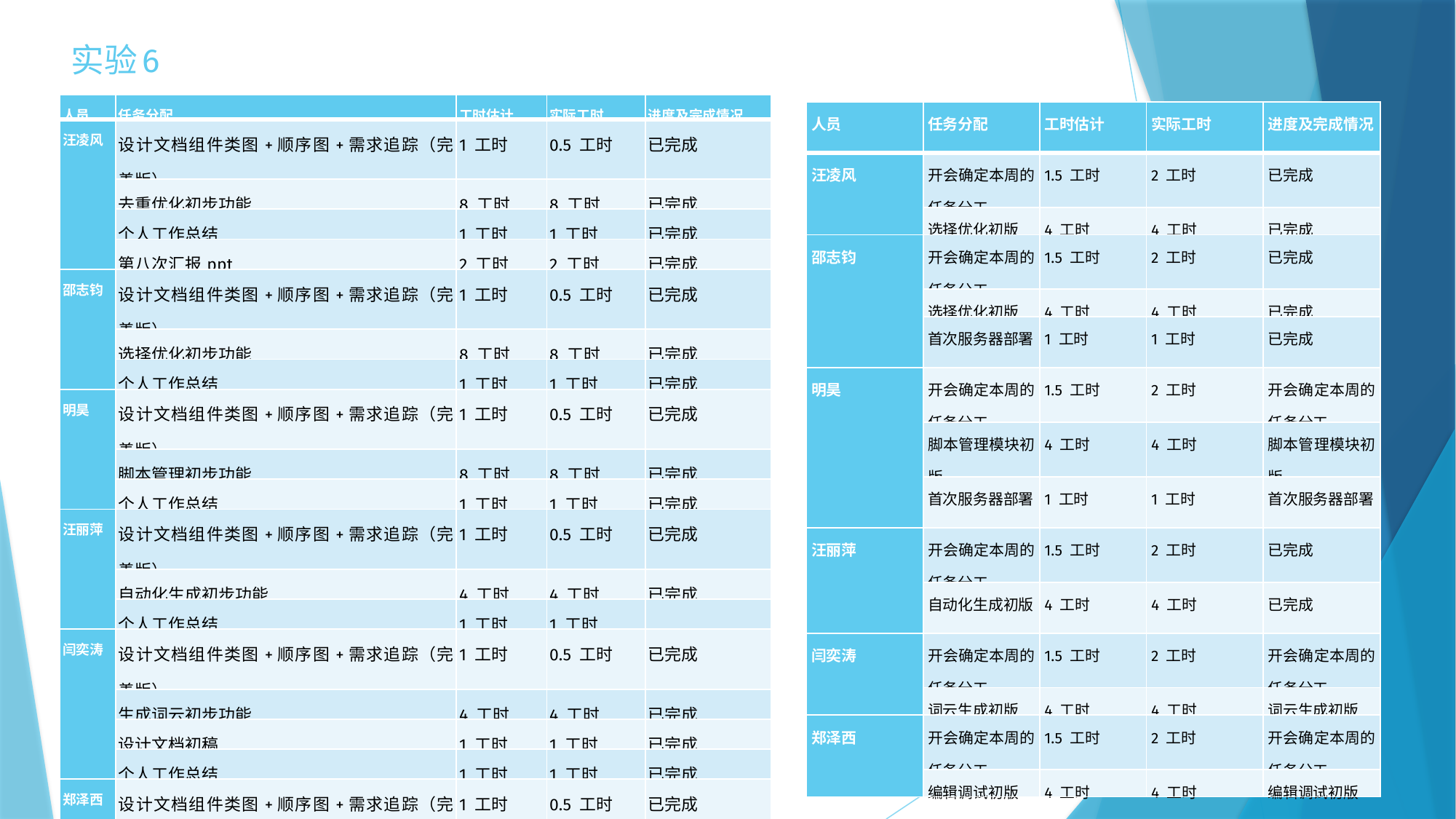

# 实验6
| 人员 | 任务分配 | 工时估计 | 实际工时 | 进度及完成情况 |
| --- | --- | --- | --- | --- |
| 汪凌风 | 设计文档组件类图+顺序图+需求追踪（完善版） | 1 工时 | 0.5 工时 | 已完成 |
|  | 去重优化初步功能 | 8 工时 | 8 工时 | 已完成 |
|  | 个人工作总结 | 1 工时 | 1 工时 | 已完成 |
|  | 第八次汇报ppt | 2 工时 | 2 工时 | 已完成 |
| 邵志钧 | 设计文档组件类图+顺序图+需求追踪（完善版） | 1 工时 | 0.5 工时 | 已完成 |
|  | 选择优化初步功能 | 8 工时 | 8 工时 | 已完成 |
|  | 个人工作总结 | 1 工时 | 1 工时 | 已完成 |
| 明昊 | 设计文档组件类图+顺序图+需求追踪（完善版） | 1 工时 | 0.5 工时 | 已完成 |
|  | 脚本管理初步功能 | 8 工时 | 8 工时 | 已完成 |
|  | 个人工作总结 | 1 工时 | 1 工时 | 已完成 |
| 汪丽萍 | 设计文档组件类图+顺序图+需求追踪（完善版） | 1 工时 | 0.5 工时 | 已完成 |
|  | 自动化生成初步功能 | 4 工时 | 4 工时 | 已完成 |
|  | 个人工作总结 | 1 工时 | 1 工时 |  |
| 闫奕涛 | 设计文档组件类图+顺序图+需求追踪（完善版） | 1 工时 | 0.5 工时 | 已完成 |
|  | 生成词云初步功能 | 4 工时 | 4 工时 | 已完成 |
|  | 设计文档初稿 | 1 工时 | 1 工时 | 已完成 |
|  | 个人工作总结 | 1 工时 | 1 工时 | 已完成 |
| 郑泽西 | 设计文档组件类图+顺序图+需求追踪（完善版） | 1 工时 | 0.5 工时 | 已完成 |
|  | 编辑调试初步功能 | 4 工时 | 4 工时 | 已完成 |
|  | 个人工作总结 | 1 工时 | 1 工时 | 已完成 |
| 人员 | 任务分配 | 工时估计 | 实际工时 | 进度及完成情况 |
| --- | --- | --- | --- | --- |
| 汪凌风 | 开会确定本周的任务分工 | 1.5 工时 | 2 工时 | 已完成 |
|  | 选择优化初版 | 4 工时 | 4 工时 | 已完成 |
| 邵志钧 | 开会确定本周的任务分工 | 1.5 工时 | 2 工时 | 已完成 |
|  | 选择优化初版 | 4 工时 | 4 工时 | 已完成 |
|  | 首次服务器部署 | 1 工时 | 1 工时 | 已完成 |
| 明昊 | 开会确定本周的任务分工 | 1.5 工时 | 2 工时 | 开会确定本周的任务分工 |
|  | 脚本管理模块初版 | 4 工时 | 4 工时 | 脚本管理模块初版 |
|  | 首次服务器部署 | 1 工时 | 1 工时 | 首次服务器部署 |
| 汪丽萍 | 开会确定本周的任务分工 | 1.5 工时 | 2 工时 | 已完成 |
|  | 自动化生成初版 | 4 工时 | 4 工时 | 已完成 |
| 闫奕涛 | 开会确定本周的任务分工 | 1.5 工时 | 2 工时 | 开会确定本周的任务分工 |
|  | 词云生成初版 | 4 工时 | 4 工时 | 词云生成初版 |
| 郑泽西 | 开会确定本周的任务分工 | 1.5 工时 | 2 工时 | 开会确定本周的任务分工 |
|  | 编辑调试初版 | 4 工时 | 4 工时 | 编辑调试初版 |